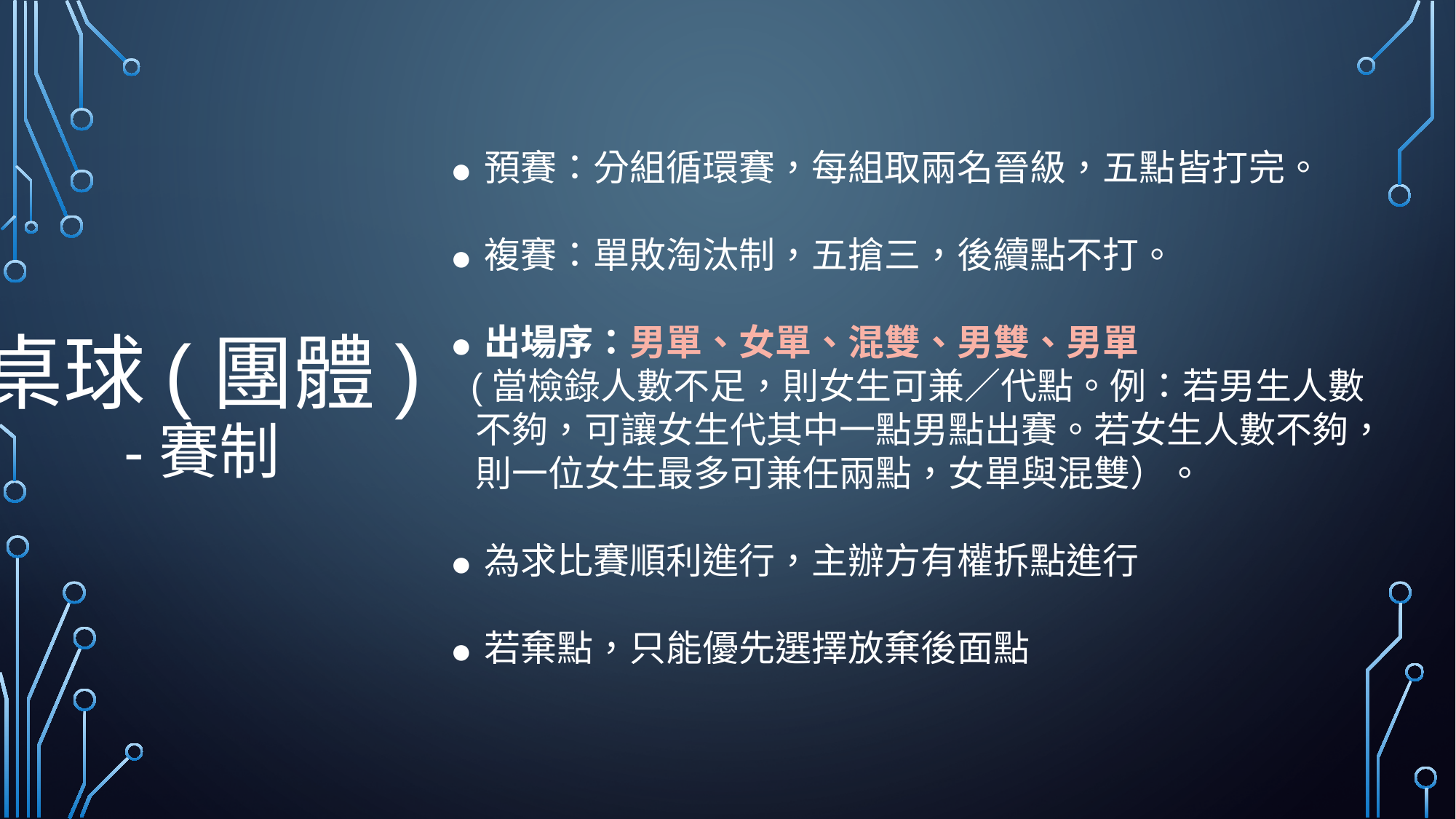

桌球(團體)
-賽制
預賽：分組循環賽，每組取兩名晉級，五點皆打完。

複賽：單敗淘汰制，五搶三，後續點不打。

出場序：男單、女單、混雙、男雙、男單
  (當檢錄人數不足，則女生可兼／代點。例：若男生人數
  不夠，可讓女生代其中一點男點出賽。若女生人數不夠，
  則一位女生最多可兼任兩點，女單與混雙）。

為求比賽順利進行，主辦方有權拆點進行

若棄點，只能優先選擇放棄後面點